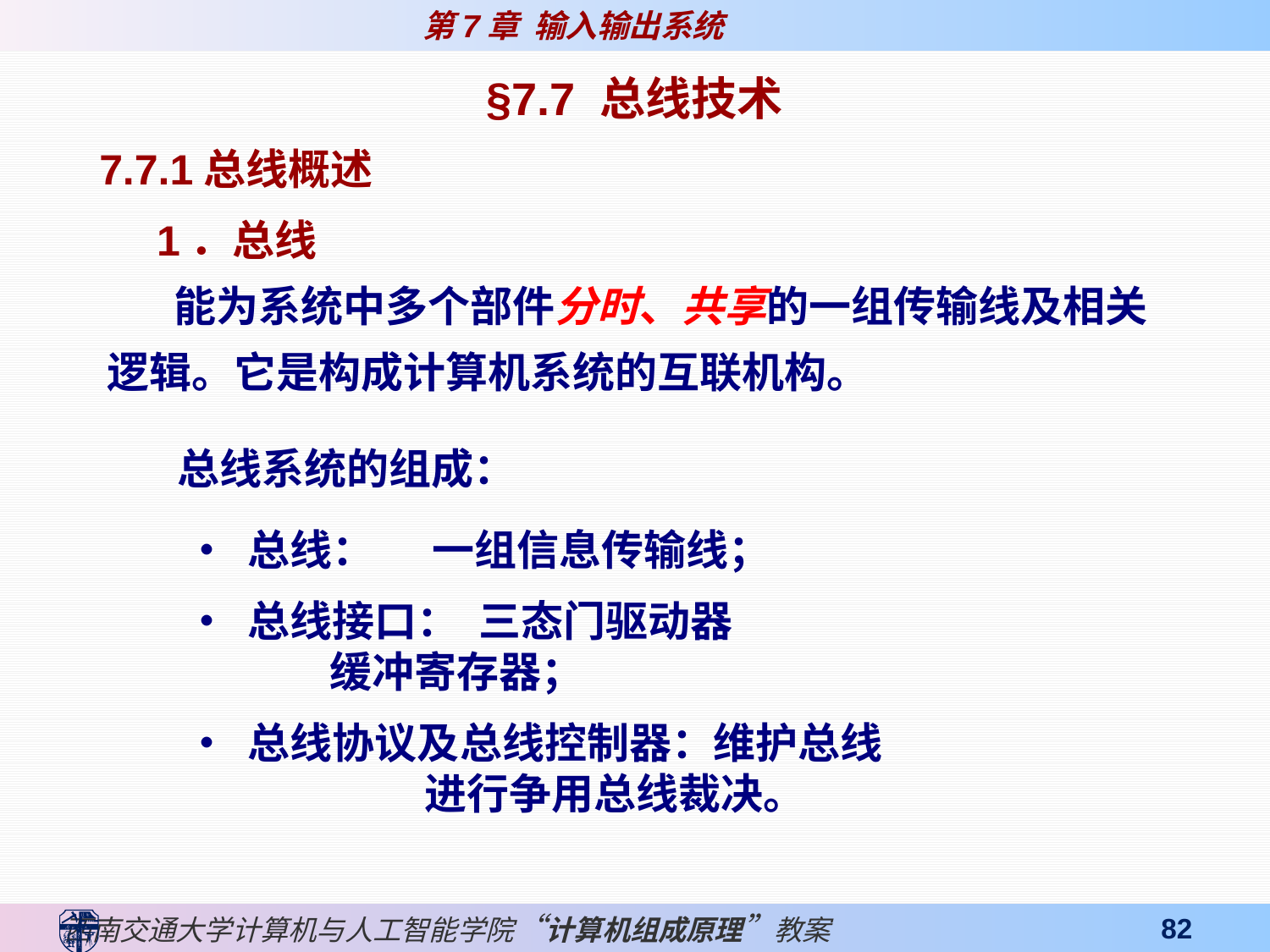

§7.7 总线技术
 7.7.1总线概述
 1．总线
  能为系统中多个部件分时、共享的一组传输线及相关逻辑。它是构成计算机系统的互联机构。
 总线系统的组成：

   • 总线：      一组信息传输线；

   • 总线接口：  三态门驱动器
                 缓冲寄存器；

   • 总线协议及总线控制器：维护总线
                           进行争用总线裁决。